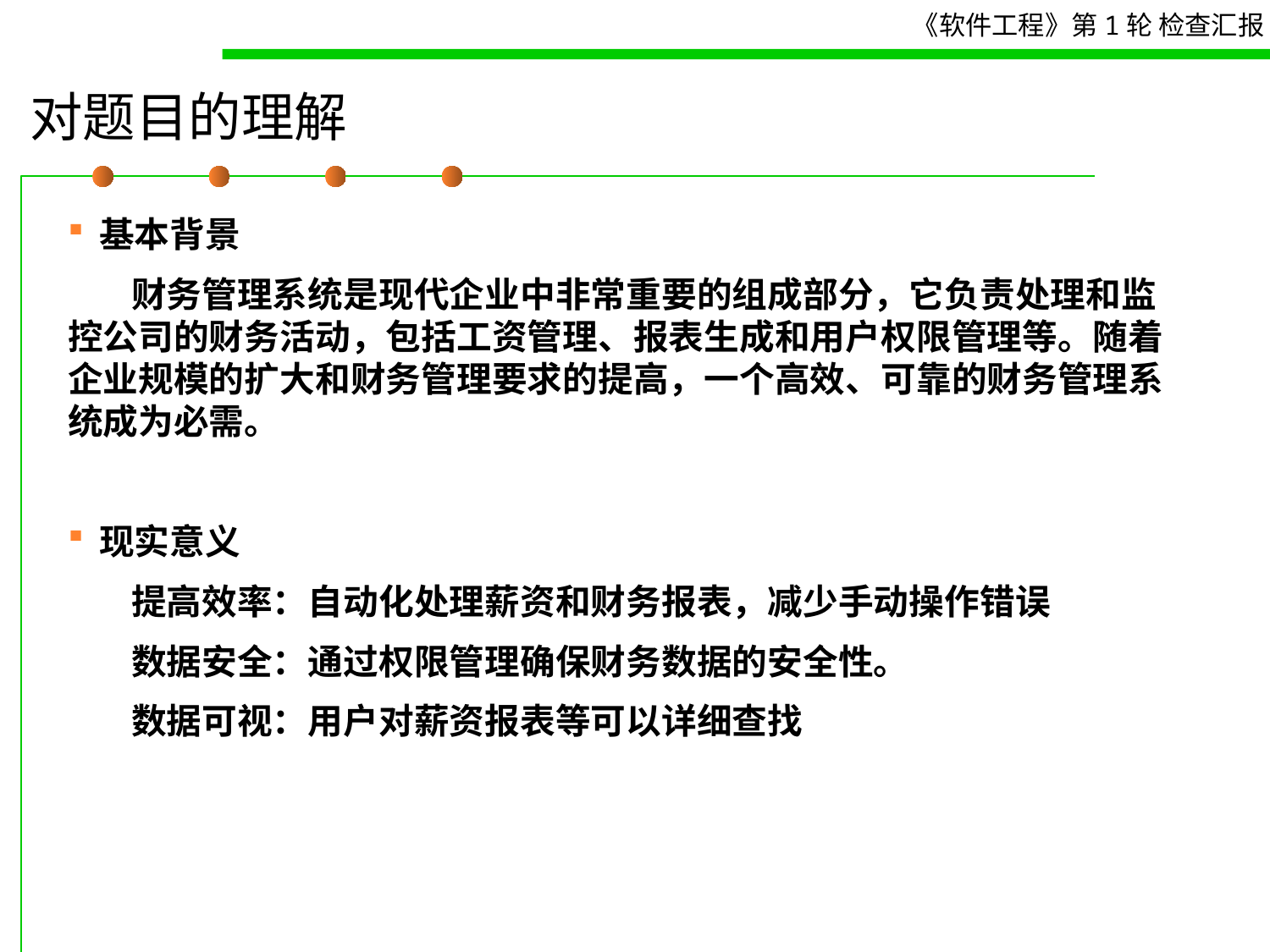

# 对题目的理解
基本背景
财务管理系统是现代企业中非常重要的组成部分，它负责处理和监控公司的财务活动，包括工资管理、报表生成和用户权限管理等。随着企业规模的扩大和财务管理要求的提高，一个高效、可靠的财务管理系统成为必需。

现实意义
提高效率：自动化处理薪资和财务报表，减少手动操作错误
数据安全：通过权限管理确保财务数据的安全性。
数据可视：用户对薪资报表等可以详细查找